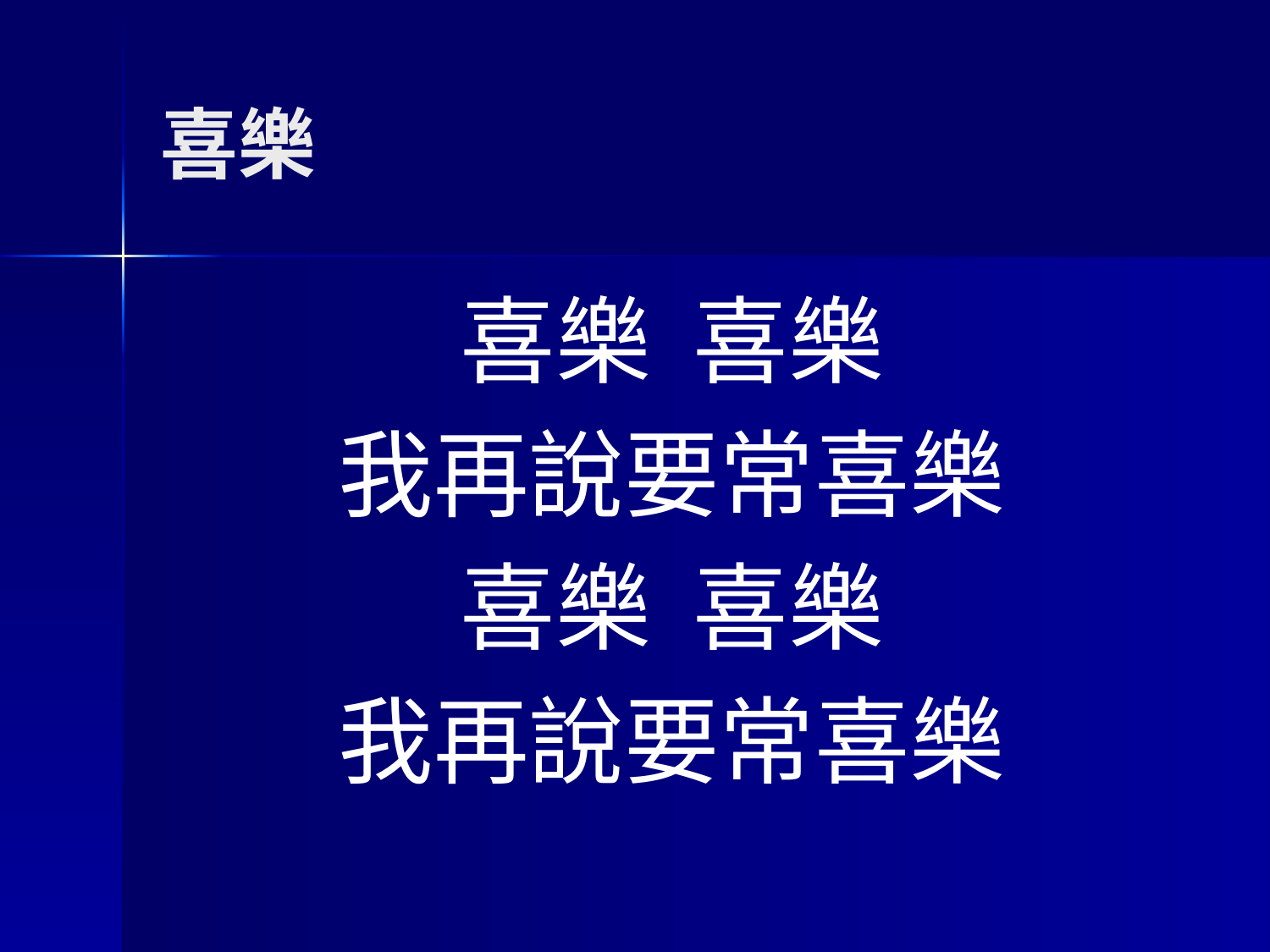

# 喜樂
喜樂  喜樂
我再說要常喜樂
喜樂  喜樂
我再說要常喜樂